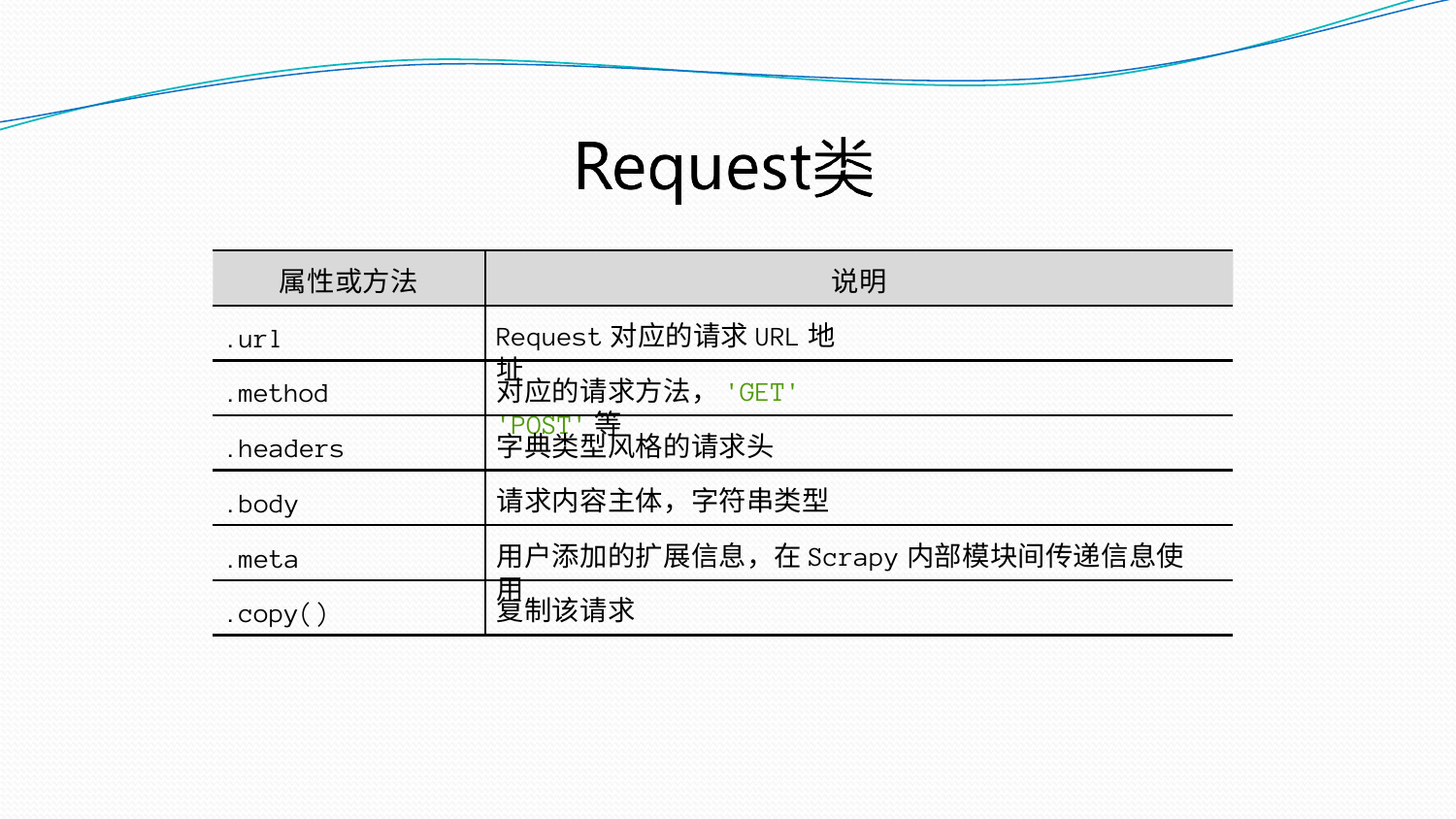

属性或方法
说明

Request对应的请求URL地址
.url

对应的请求方法，'GET' 'POST'等
.method

字典类型风格的请求头
.headers

请求内容主体，字符串类型
.body

用户添加的扩展信息，在Scrapy内部模块间传递信息使用
.meta

复制该请求
.copy()